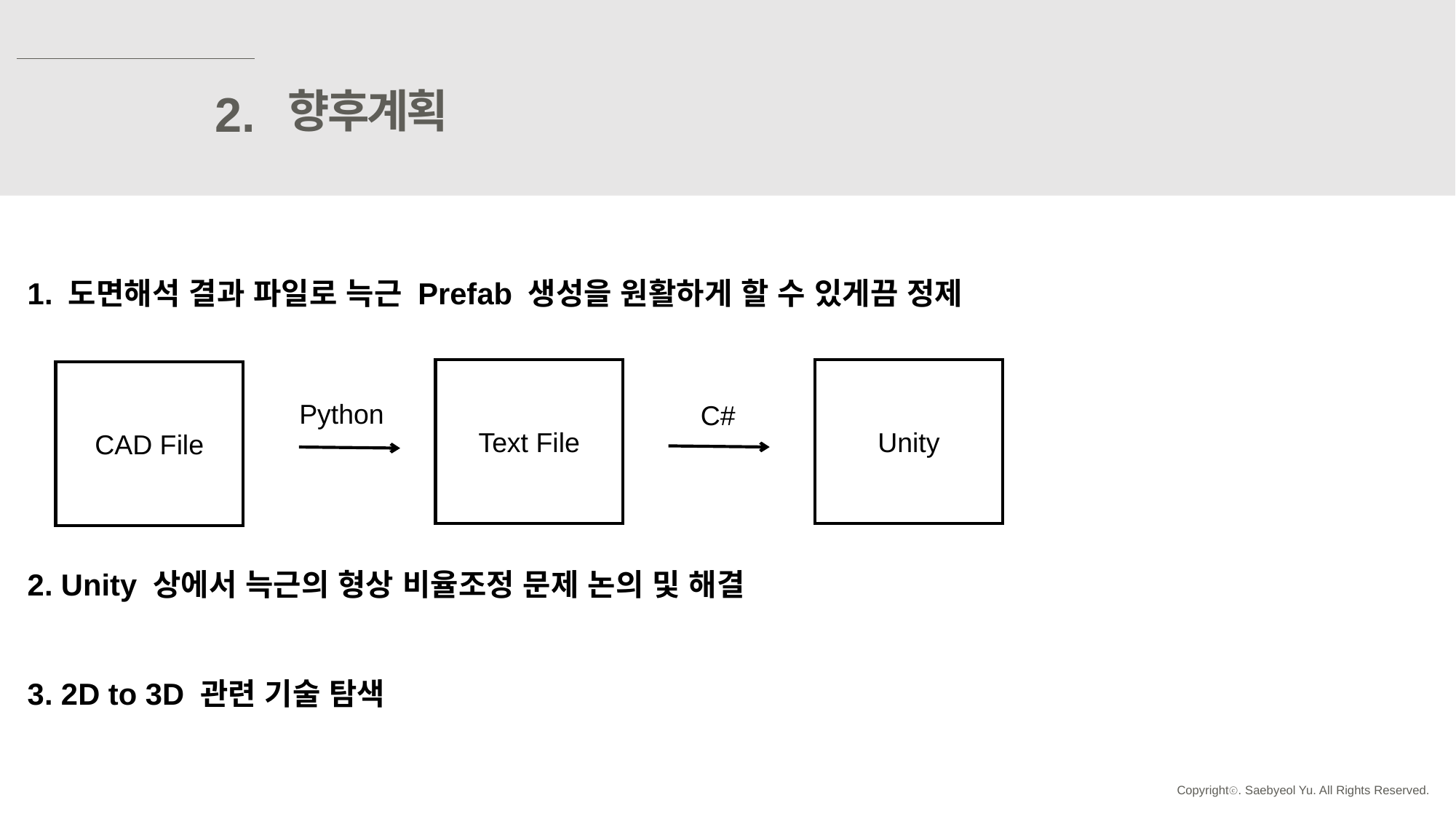

향후계획
2.

  1. 도면해석 결과 파일로 늑근 Prefab 생성을 원활하게 할 수 있게끔 정제

  2. Unity 상에서 늑근의 형상 비율조정 문제 논의 및 해결

  3. 2D to 3D 관련 기술 탐색

Text File
Unity
CAD File
Python
C#